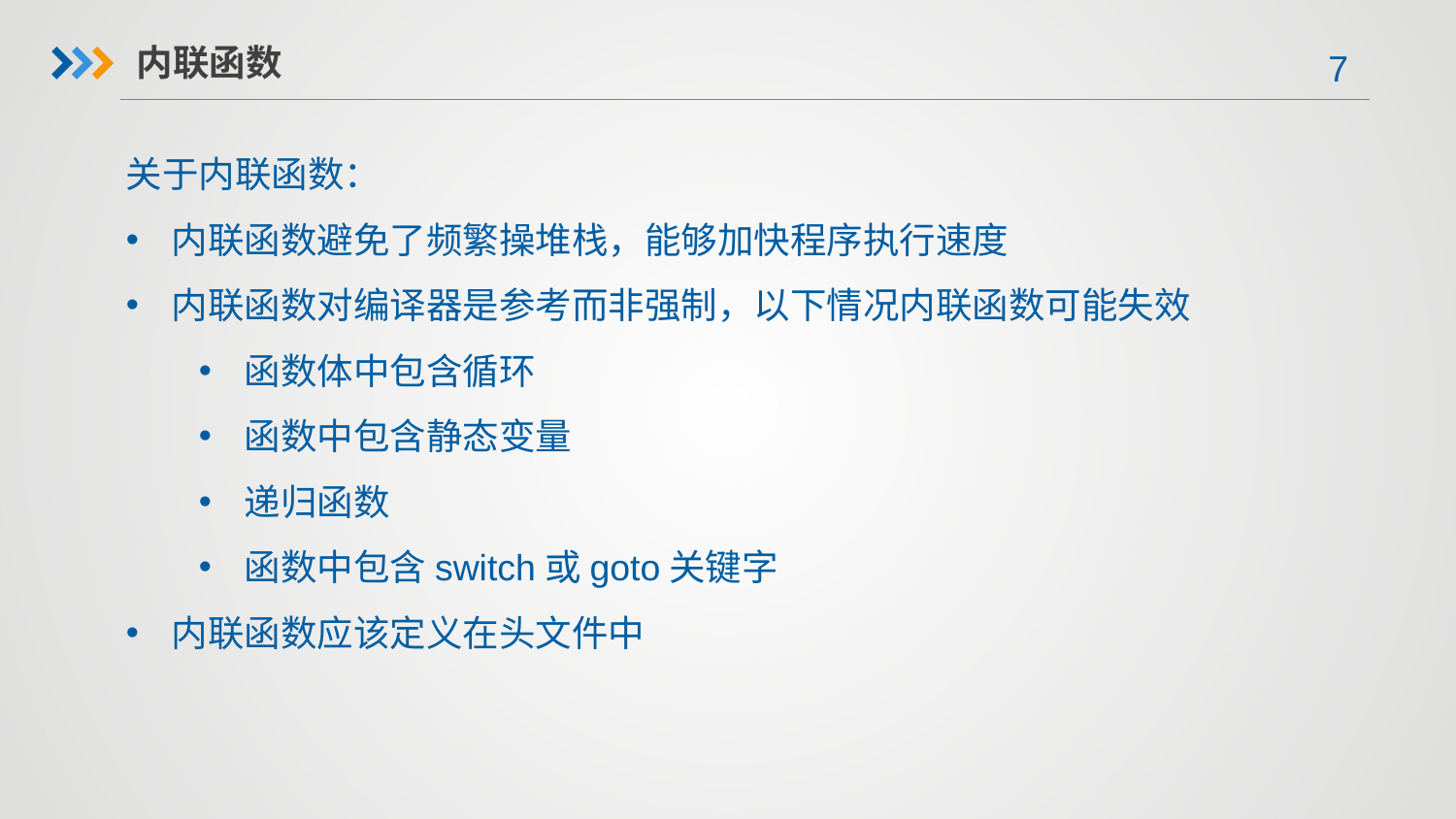

内联函数
关于内联函数：
内联函数避免了频繁操堆栈，能够加快程序执行速度
内联函数对编译器是参考而非强制，以下情况内联函数可能失效
函数体中包含循环
函数中包含静态变量
递归函数
函数中包含switch或goto关键字
内联函数应该定义在头文件中